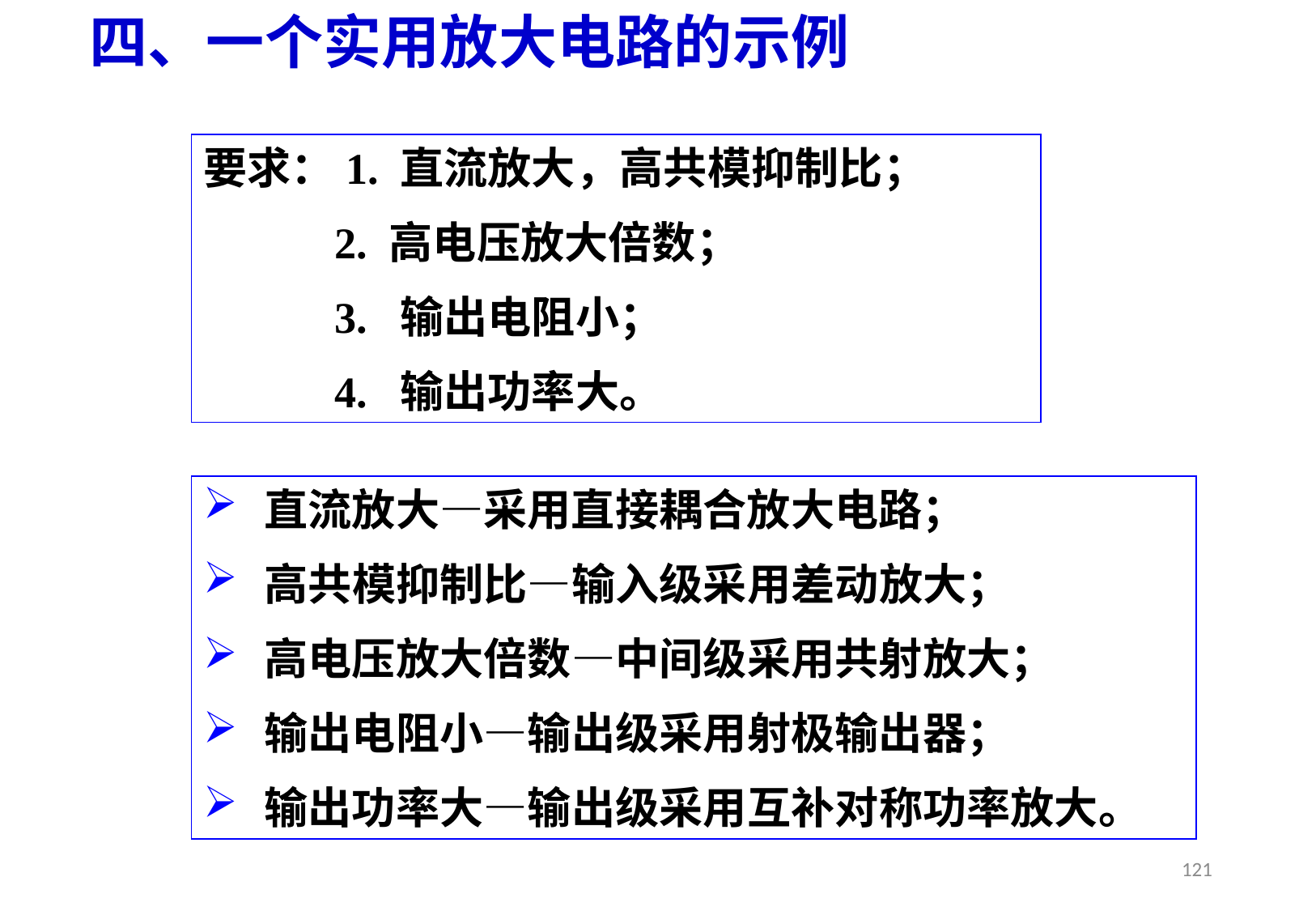

四、一个实用放大电路的示例
要求：1. 直流放大，高共模抑制比；
            2. 高电压放大倍数；
            3.  输出电阻小；
            4.  输出功率大。
直流放大—采用直接耦合放大电路；
高共模抑制比—输入级采用差动放大；
高电压放大倍数—中间级采用共射放大；
输出电阻小—输出级采用射极输出器；
输出功率大—输出级采用互补对称功率放大。
121